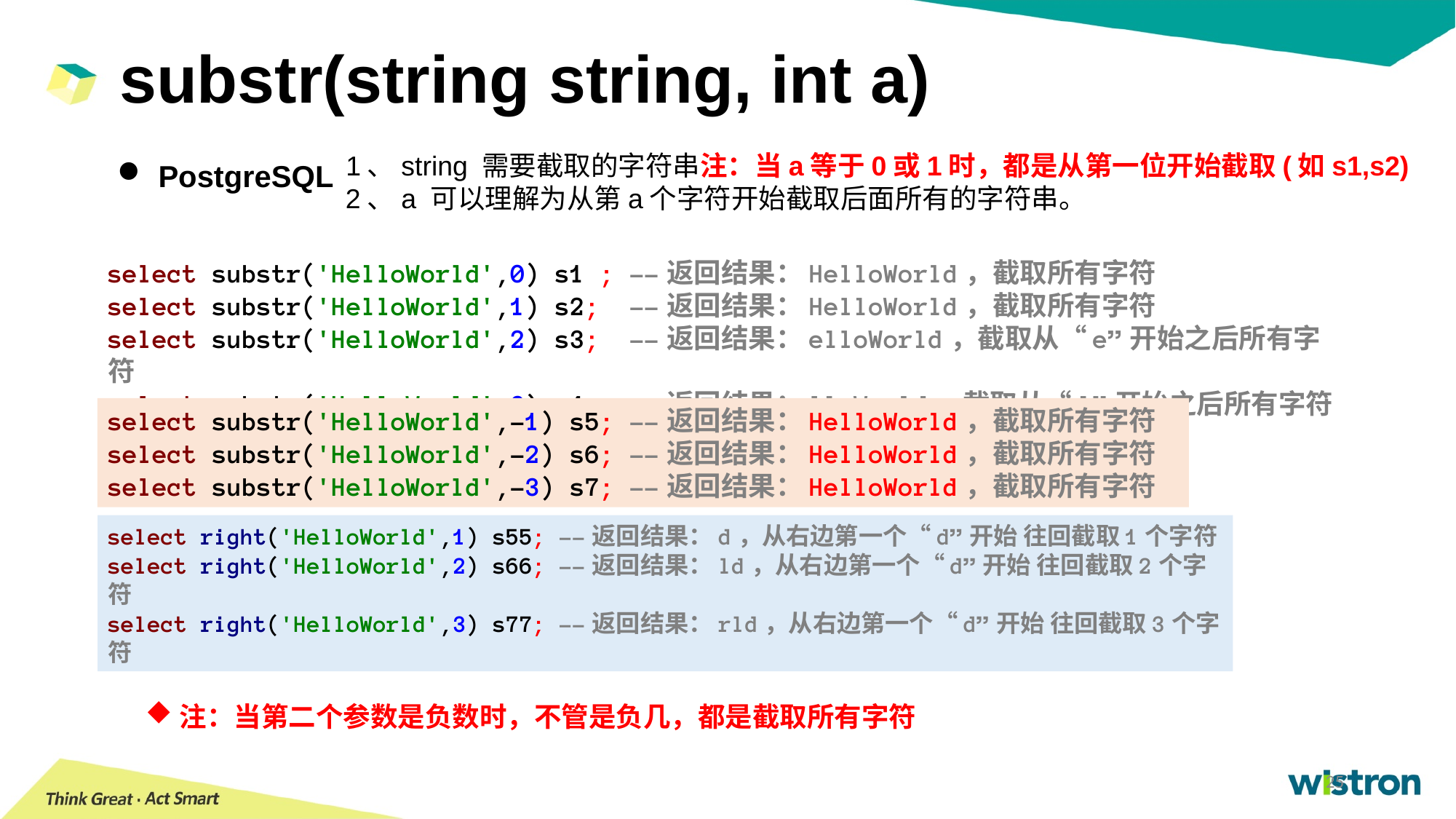

substr(string string, int a)
      1、string 需要截取的字符串注：当a等于0或1时，都是从第一位开始截取(如s1,s2)
      2、a 可以理解为从第a个字符开始截取后面所有的字符串。
PostgreSQL
select substr('HelloWorld',0) s1 ; --返回结果：HelloWorld，截取所有字符
select substr('HelloWorld',1) s2;  --返回结果：HelloWorld，截取所有字符
select substr('HelloWorld',2) s3;  --返回结果：elloWorld，截取从“e”开始之后所有字符
select substr('HelloWorld',3) s4;  --返回结果：lloWorld，截取从“l”开始之后所有字符
select substr('HelloWorld',-1) s5; --返回结果：HelloWorld，截取所有字符
select substr('HelloWorld',-2) s6; --返回结果：HelloWorld，截取所有字符
select substr('HelloWorld',-3) s7; --返回结果：HelloWorld，截取所有字符
select right('HelloWorld',1) s55; --返回结果：d，从右边第一个“d”开始 往回截取1个字符
select right('HelloWorld',2) s66; --返回结果：ld，从右边第一个“d”开始 往回截取2个字符
select right('HelloWorld',3) s77; --返回结果：rld，从右边第一个“d”开始 往回截取3个字符
注：当第二个参数是负数时，不管是负几，都是截取所有字符
25